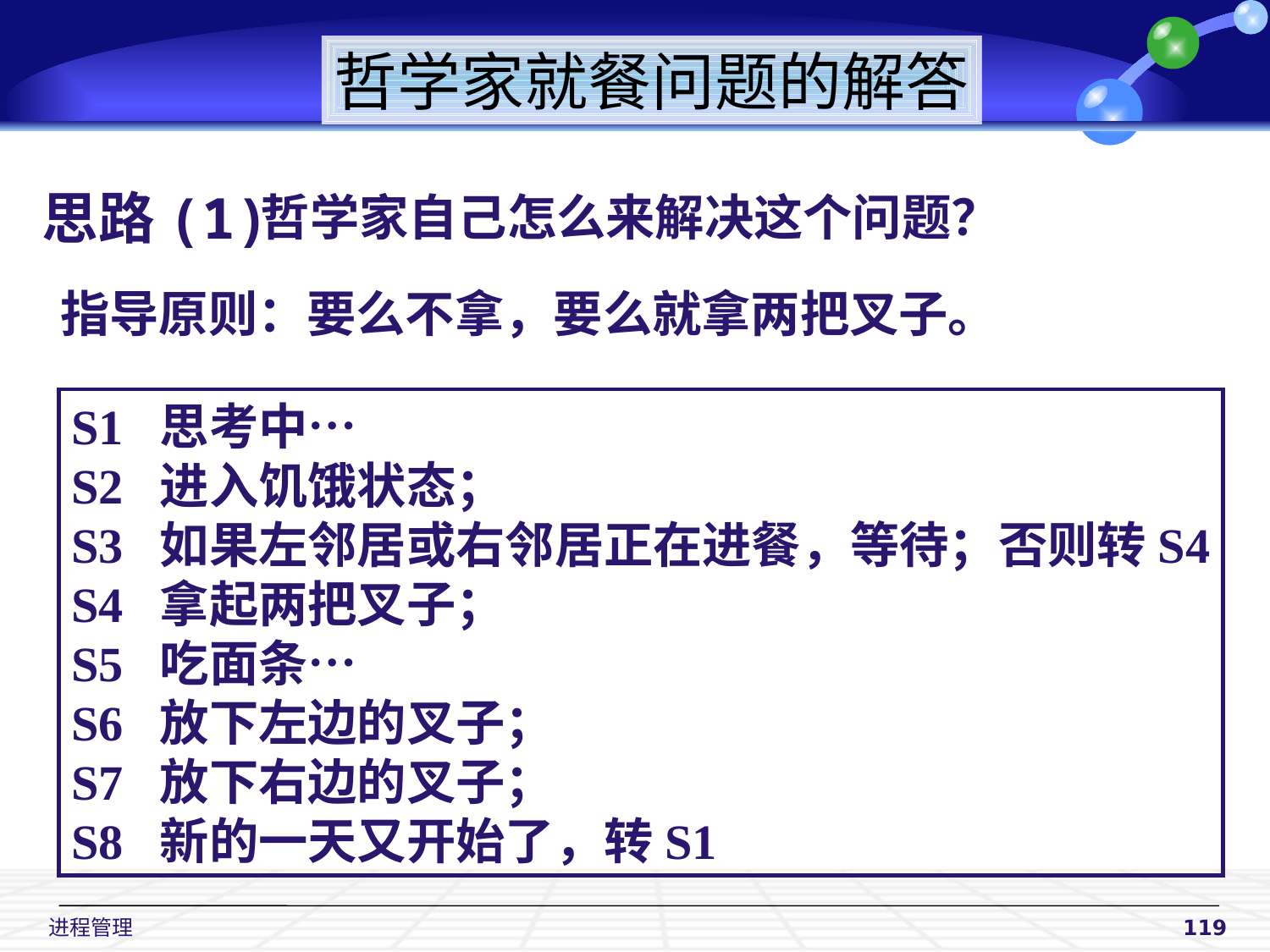

哲学家就餐问题的解答
思路(1)
哲学家自己怎么来解决这个问题？
指导原则：要么不拿，要么就拿两把叉子。
S1  思考中…
S2  进入饥饿状态；
S3  如果左邻居或右邻居正在进餐，等待；否则转S4
S4  拿起两把叉子；
S5  吃面条…
S6  放下左边的叉子；
S7  放下右边的叉子；
S8  新的一天又开始了，转S1
   进程管理
119